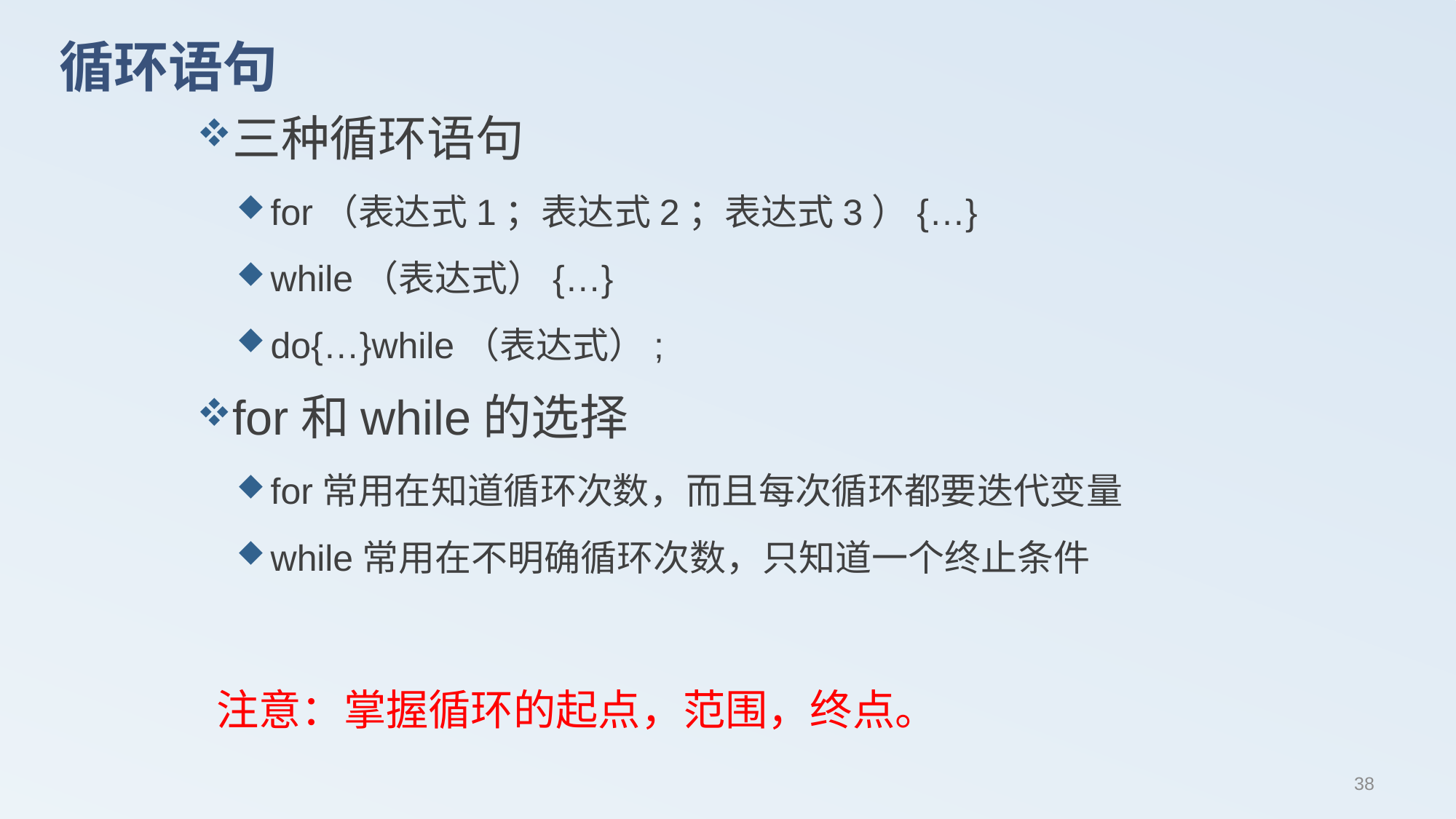

# 循环语句
三种循环语句
for（表达式1；表达式2；表达式3）{…}
while（表达式）{…}
do{…}while（表达式）;
for和while的选择
for常用在知道循环次数，而且每次循环都要迭代变量
while常用在不明确循环次数，只知道一个终止条件

 注意：掌握循环的起点，范围，终点。